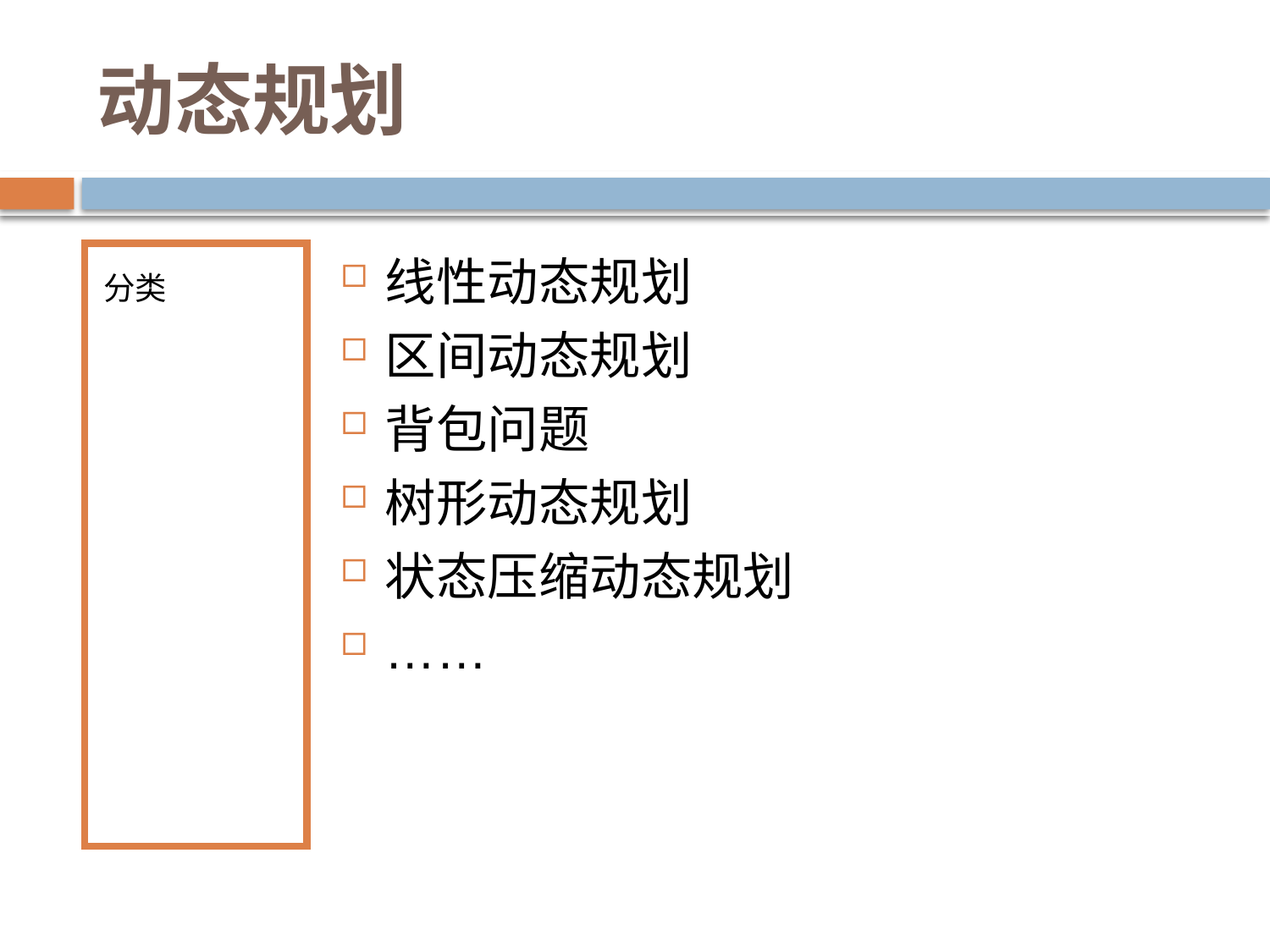

# 动态规划
分类
线性动态规划
区间动态规划
背包问题
树形动态规划
状态压缩动态规划
……